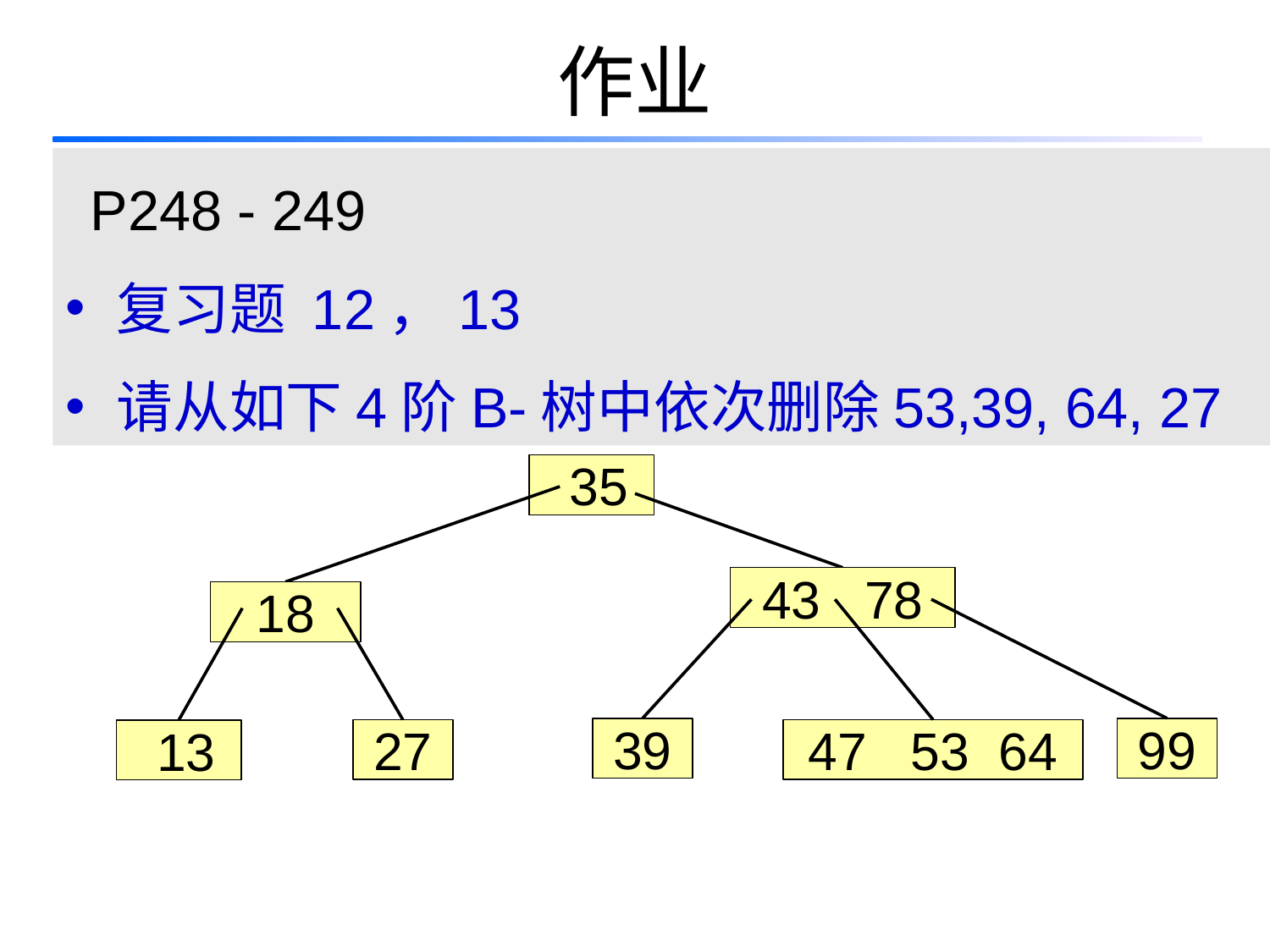

# 作业

P248 - 249
 复习题 12，13
 请从如下4阶B-树中依次删除53,39, 64, 27
 35
 43   78
18
39
99
27
47   53  64
 13